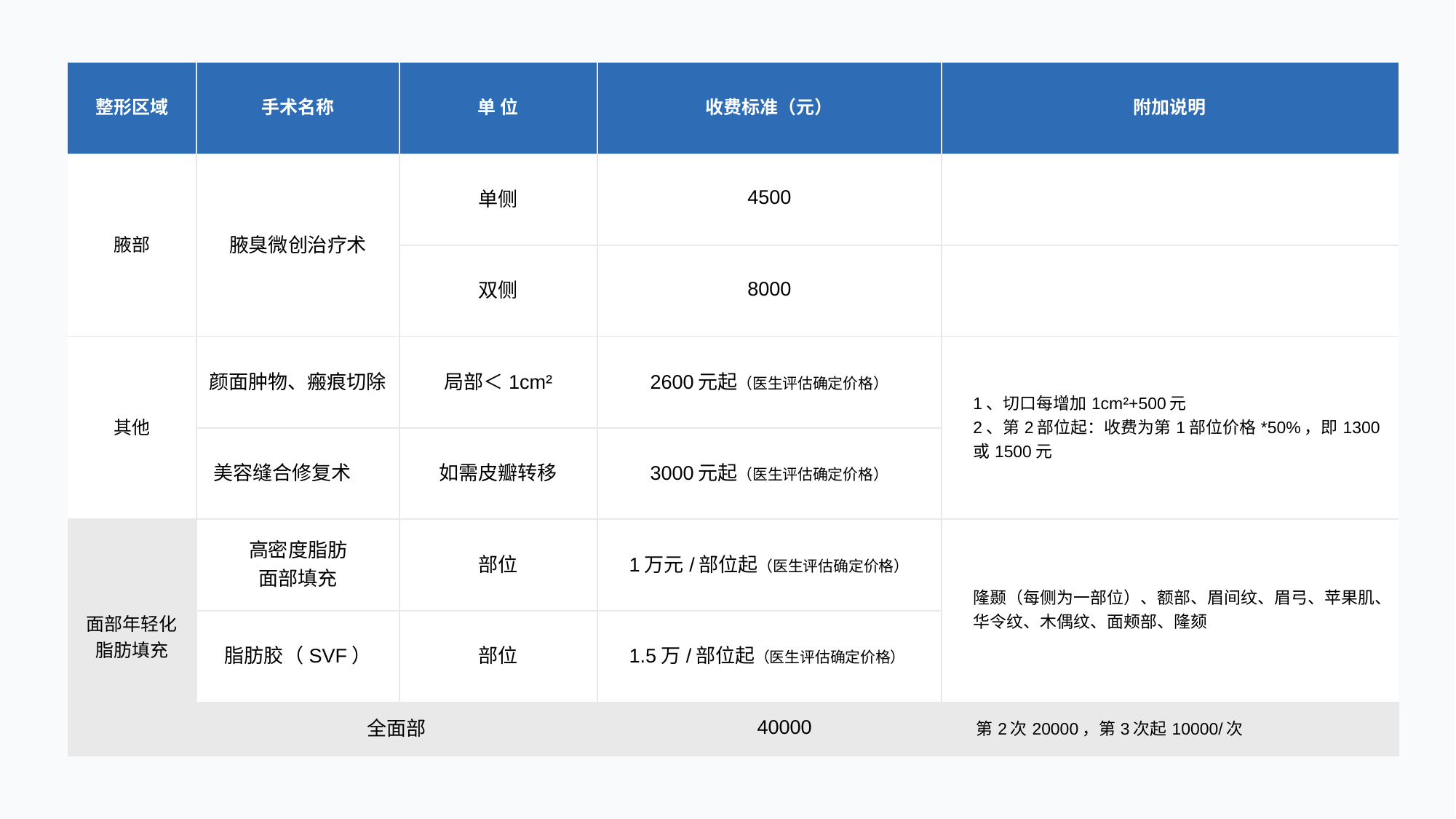

| 整形区域 | 手术名称 | 单 位 | 收费标准（元） | 附加说明 |
| --- | --- | --- | --- | --- |
| 腋部 | 腋臭微创治疗术 | 单侧 | 4500 |  |
|  |  | 双侧 | 8000 |  |
| 其他 | 颜面肿物、瘢痕切除 | 局部＜1cm² | 2600元起（医生评估确定价格） | 1、切口每增加1cm²+500元 2、第2部位起：收费为第1部位价格\*50%，即1300 或1500元 |
|  | 美容缝合修复术 | 如需皮瓣转移 | 3000元起（医生评估确定价格） |  |
| 面部年轻化 脂肪填充 | 高密度脂肪 面部填充 | 部位 | 1万元/部位起（医生评估确定价格） | 隆颞（每侧为一部位）、额部、眉间纹、眉弓、苹果肌、 华令纹、木偶纹、面颊部、隆颏 |
|  | 脂肪胶（SVF） | 部位 | 1.5万/部位起（医生评估确定价格） |  |
|  | 全面部 |  | 40000 | 第2次20000，第3次起10000/次 |